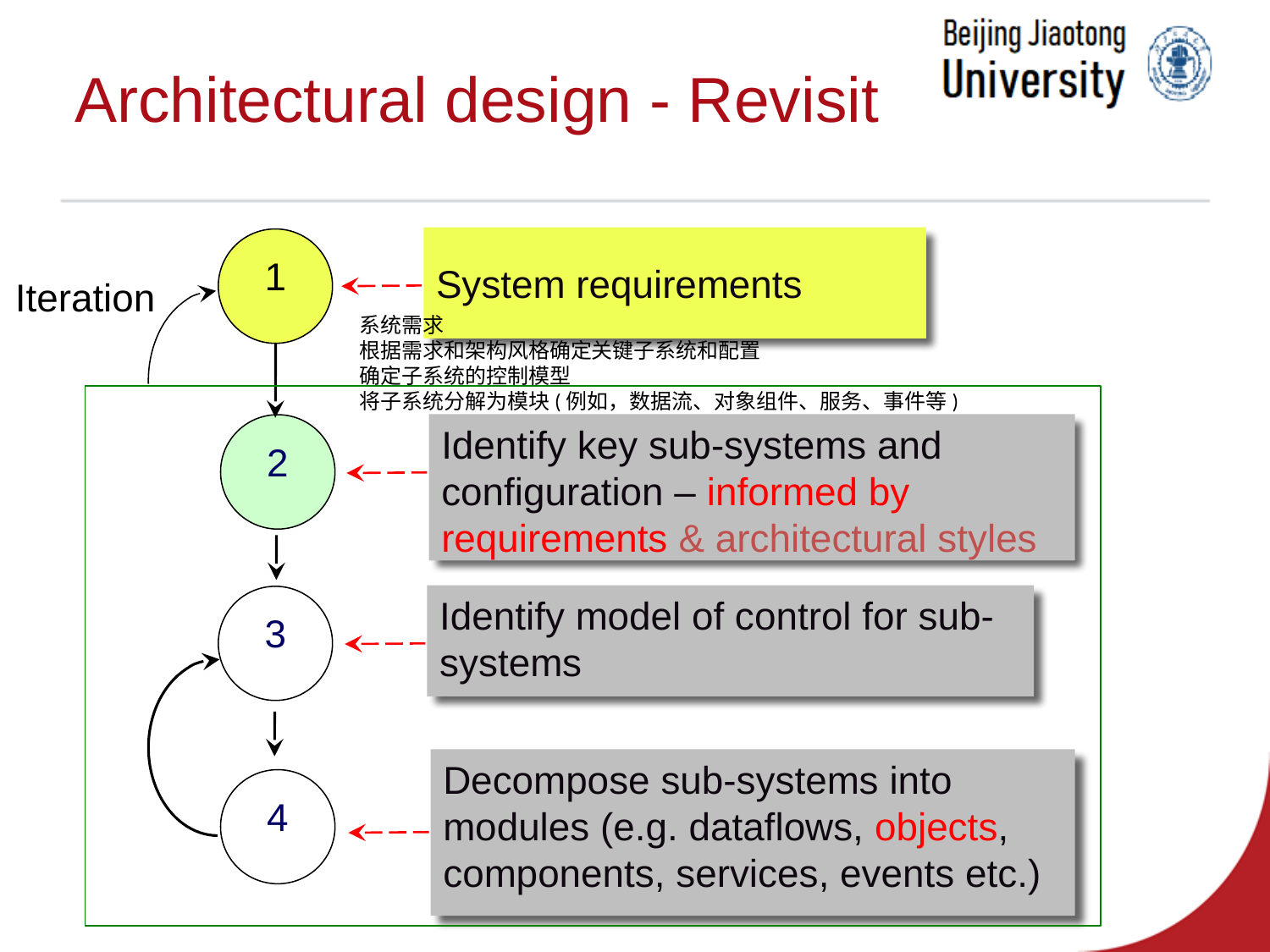

# Architectural design - Revisit
System requirements
1
Iteration
系统需求
根据需求和架构风格确定关键子系统和配置
确定子系统的控制模型
将子系统分解为模块(例如，数据流、对象组件、服务、事件等)

Identify key sub-systems and configuration – informed by requirements & architectural styles
2
Identify model of control for sub-systems
3

Decompose sub-systems into modules (e.g. dataflows, objects, components, services, events etc.)
4